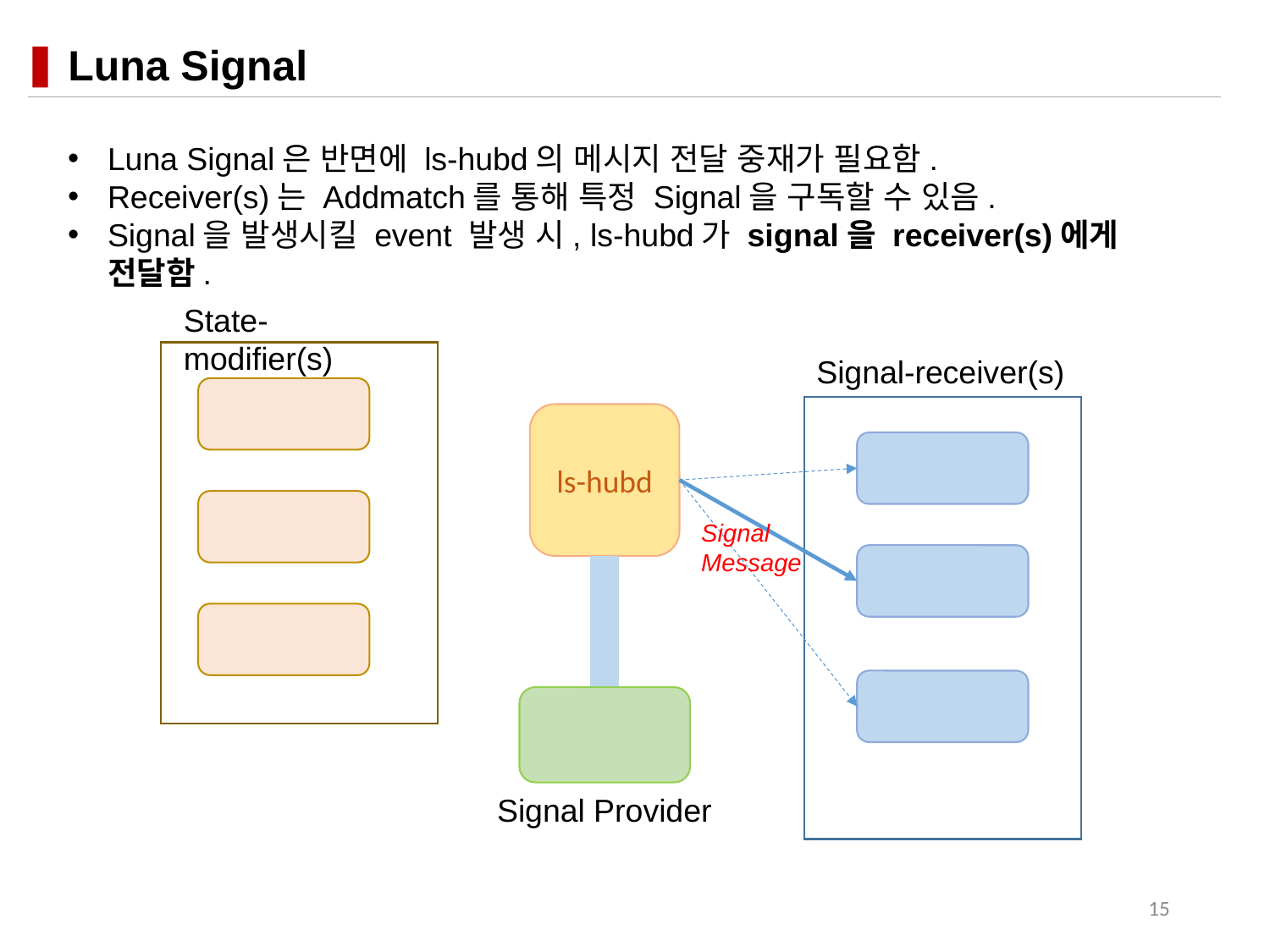

# Luna Signal
Luna Signal은 반면에 ls-hubd의 메시지 전달 중재가 필요함.
Receiver(s)는 Addmatch를 통해 특정 Signal을 구독할 수 있음.
Signal을 발생시킬 event 발생 시, ls-hubd가 signal을 receiver(s)에게 전달함.
State-modifier(s)

Signal-receiver(s)

ls-hubd

Signal
Message

Signal Provider
15